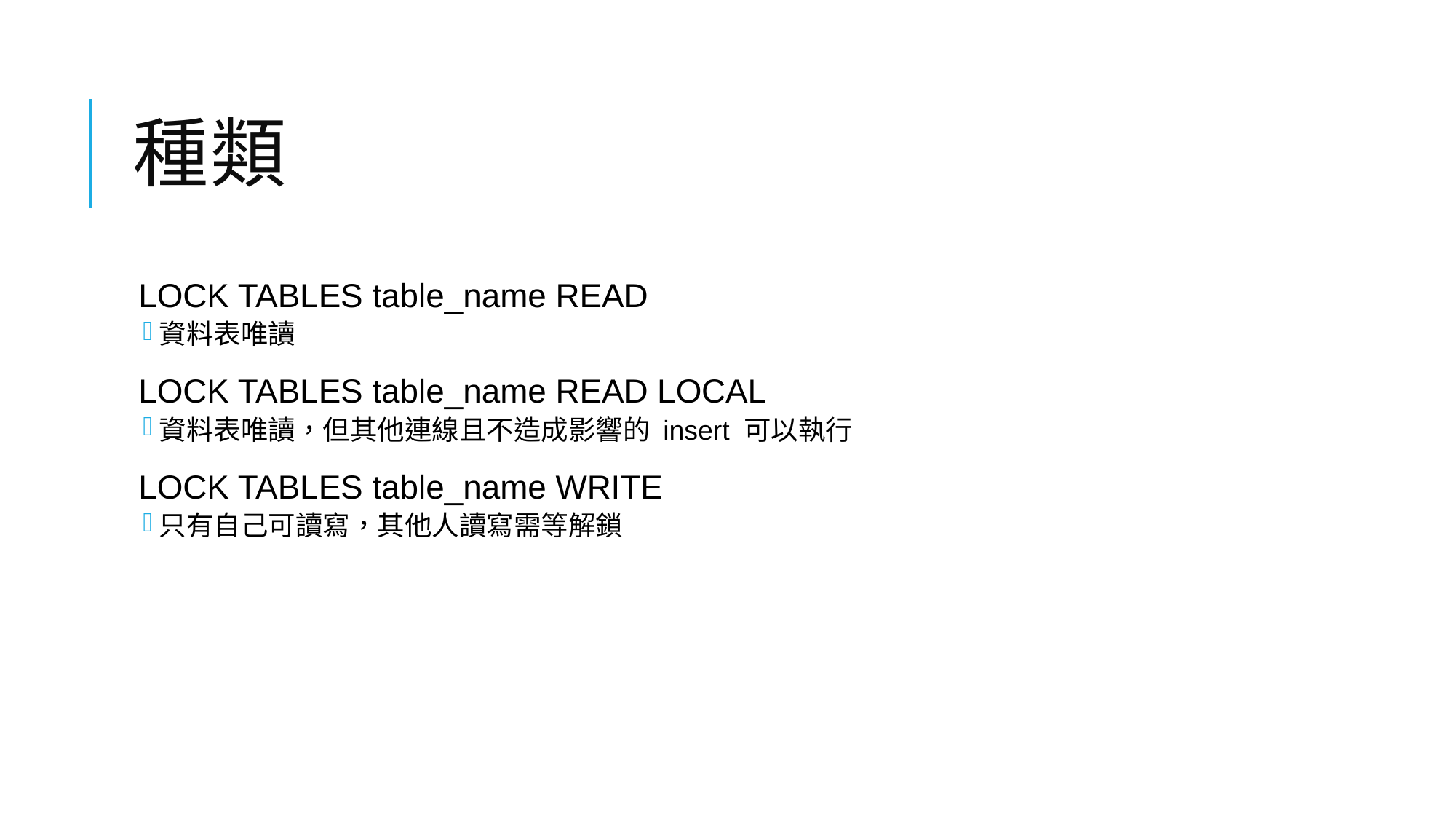

# 種類
LOCK TABLES table_name READ
資料表唯讀
LOCK TABLES table_name READ LOCAL
資料表唯讀，但其他連線且不造成影響的 insert 可以執行
LOCK TABLES table_name WRITE
只有自己可讀寫，其他人讀寫需等解鎖